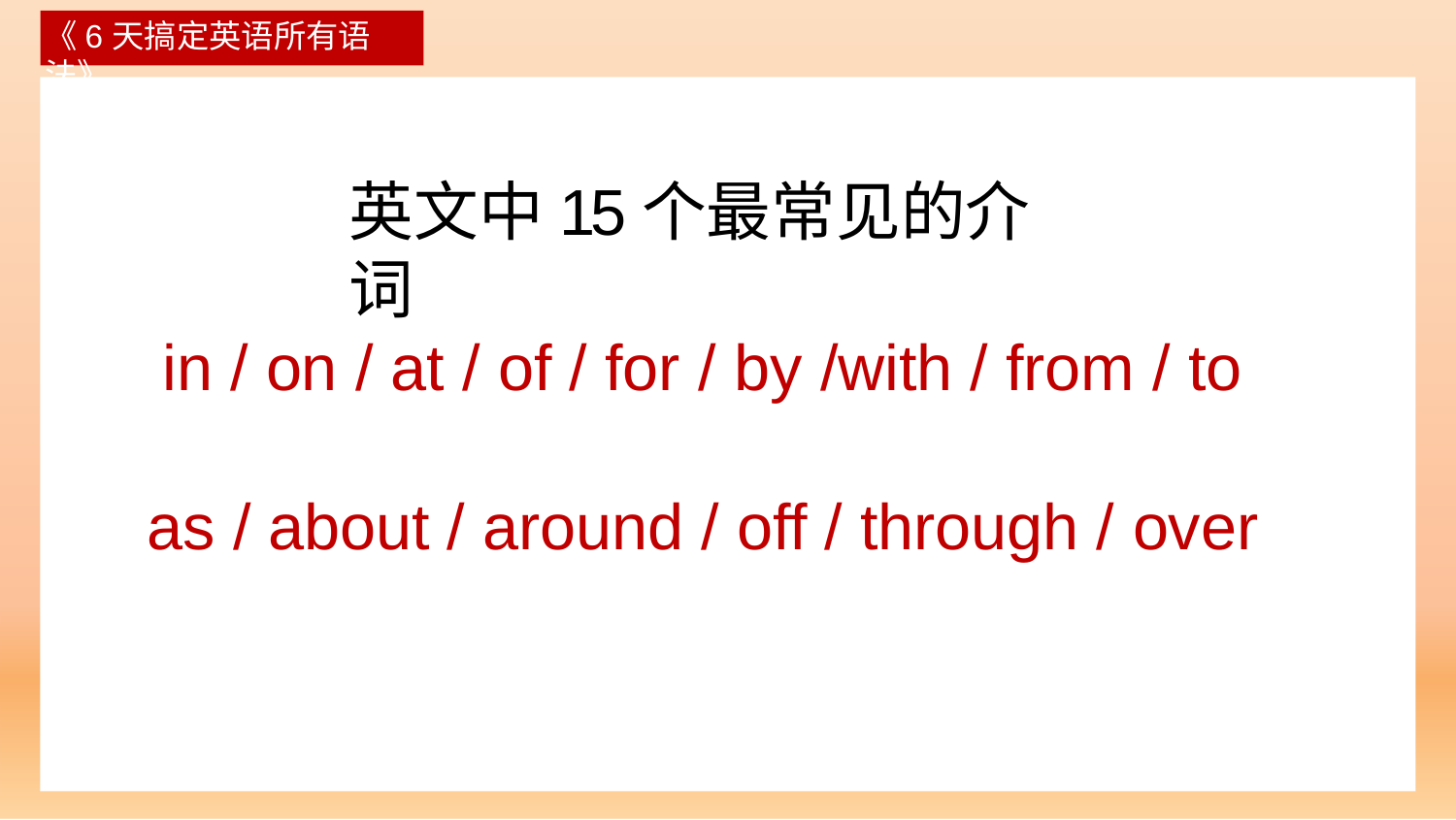

《6天搞定英语所有语法》
# 英文中15个最常见的介词
in / on / at / of / for / by /with / from / to

as / about / around / off / through / over